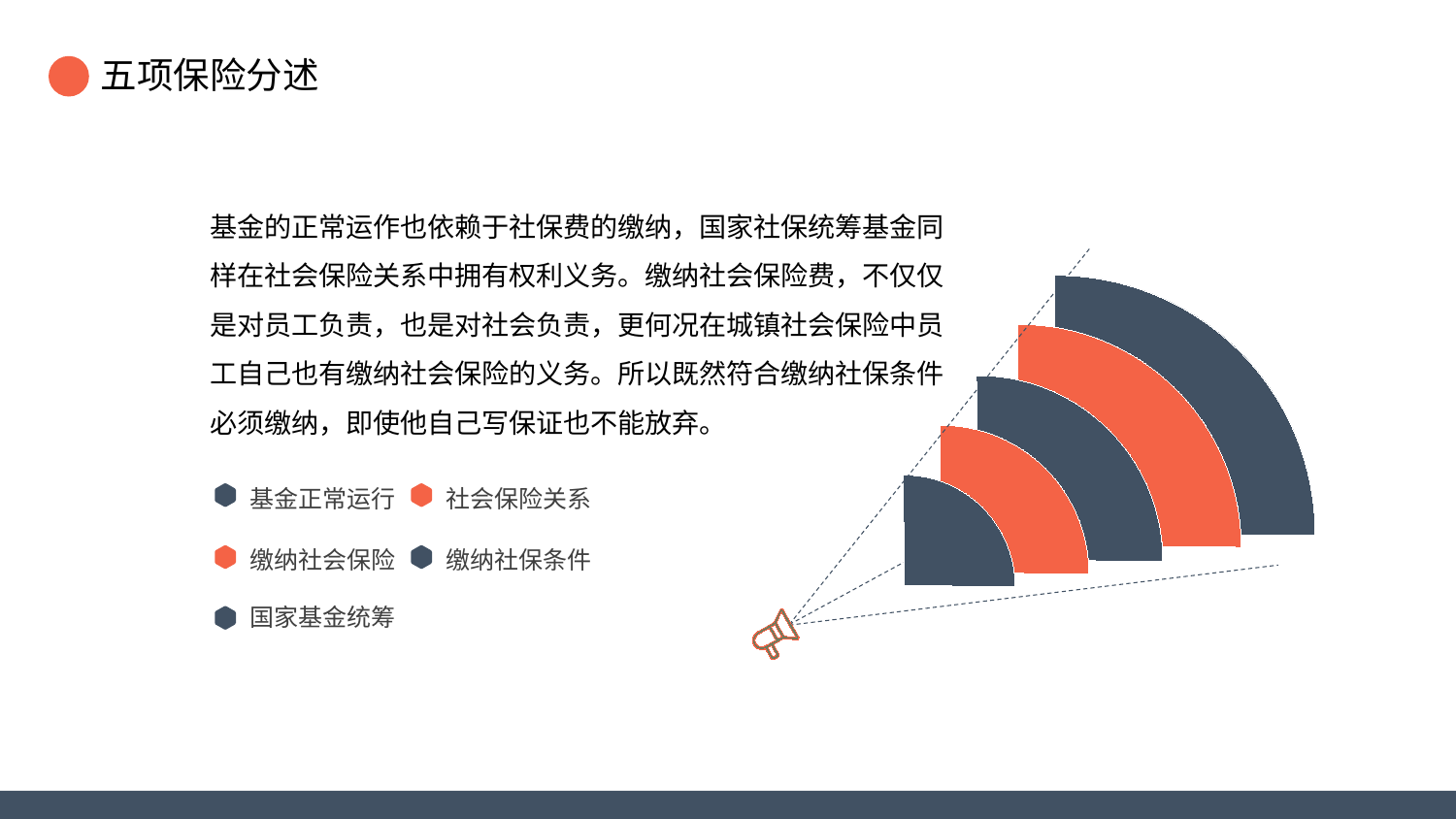

基金的正常运作也依赖于社保费的缴纳，国家社保统筹基金同样在社会保险关系中拥有权利义务。缴纳社会保险费，不仅仅是对员工负责，也是对社会负责，更何况在城镇社会保险中员工自己也有缴纳社会保险的义务。所以既然符合缴纳社保条件必须缴纳，即使他自己写保证也不能放弃。

基金正常运行
社会保险关系

缴纳社会保险
缴纳社保条件

国家基金统筹